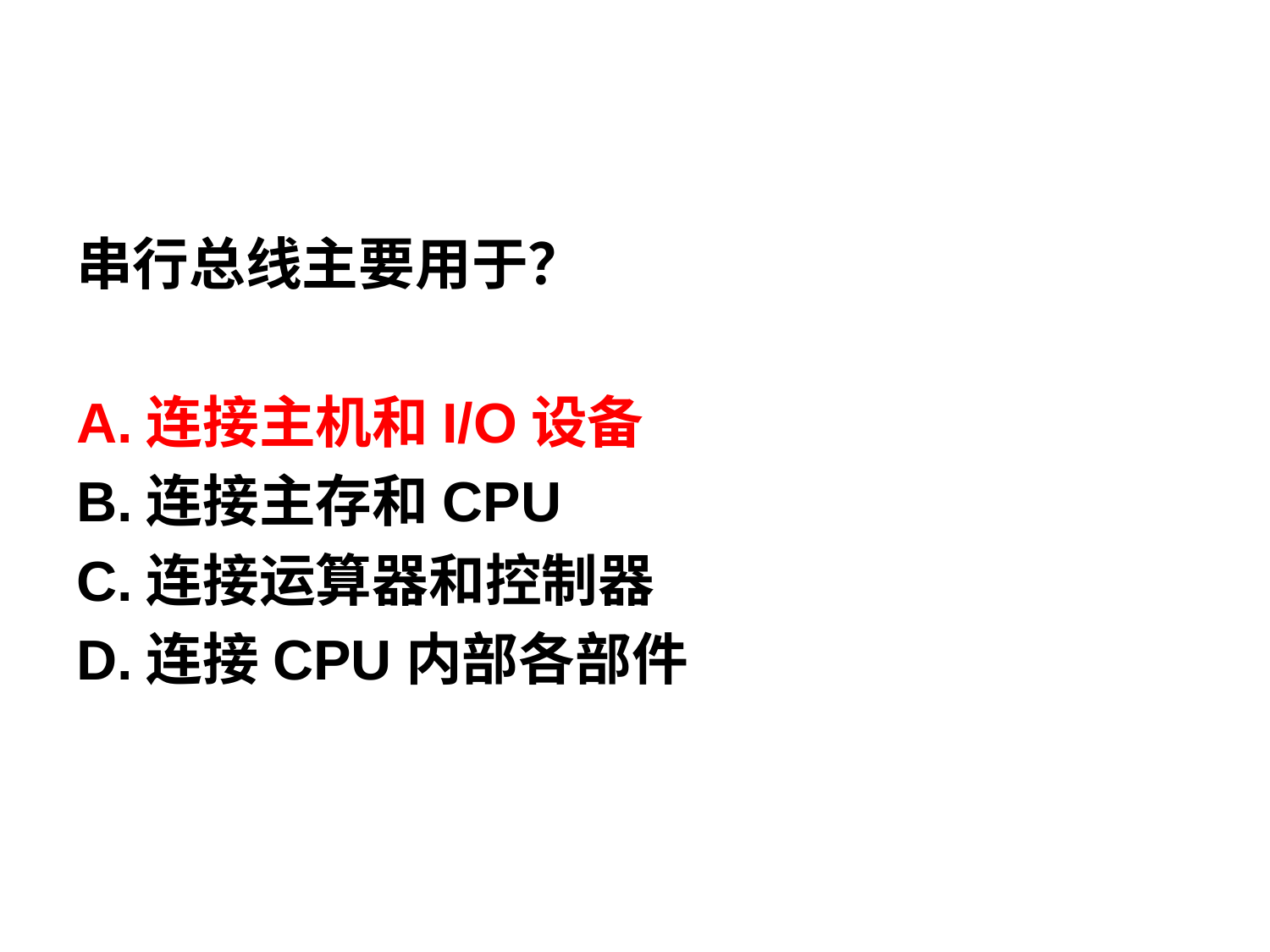

#
串行总线主要用于？

A.连接主机和I/O设备
B.连接主存和CPU
C.连接运算器和控制器
D.连接CPU内部各部件